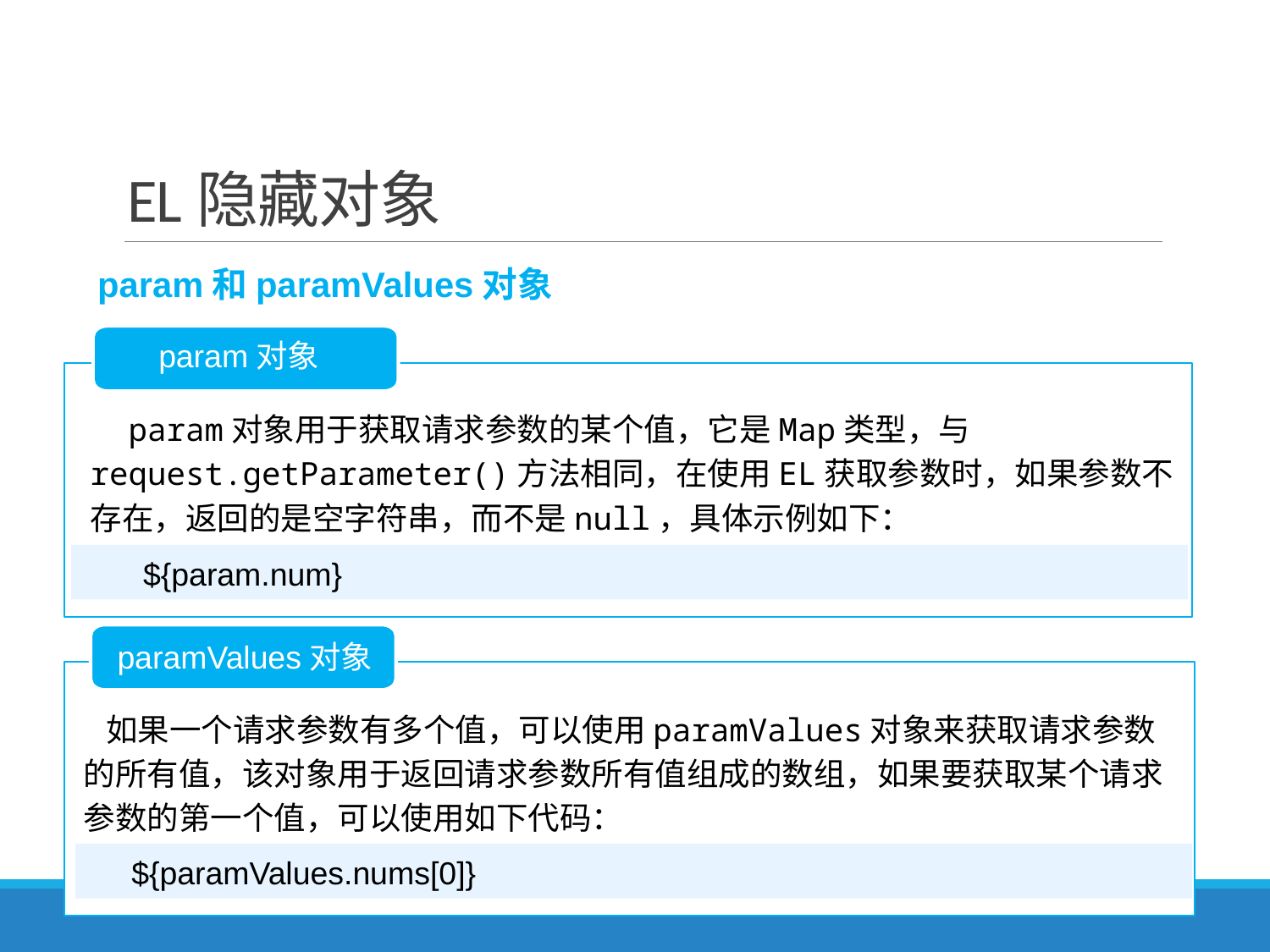

# EL隐藏对象
param和paramValues对象

param对象

  param对象用于获取请求参数的某个值，它是Map类型，与request.getParameter()方法相同，在使用EL获取参数时，如果参数不存在，返回的是空字符串，而不是null，具体示例如下：

${param.num}

paramValues对象

  如果一个请求参数有多个值，可以使用paramValues对象来获取请求参数的所有值，该对象用于返回请求参数所有值组成的数组，如果要获取某个请求参数的第一个值，可以使用如下代码：

 ${paramValues.nums[0]}